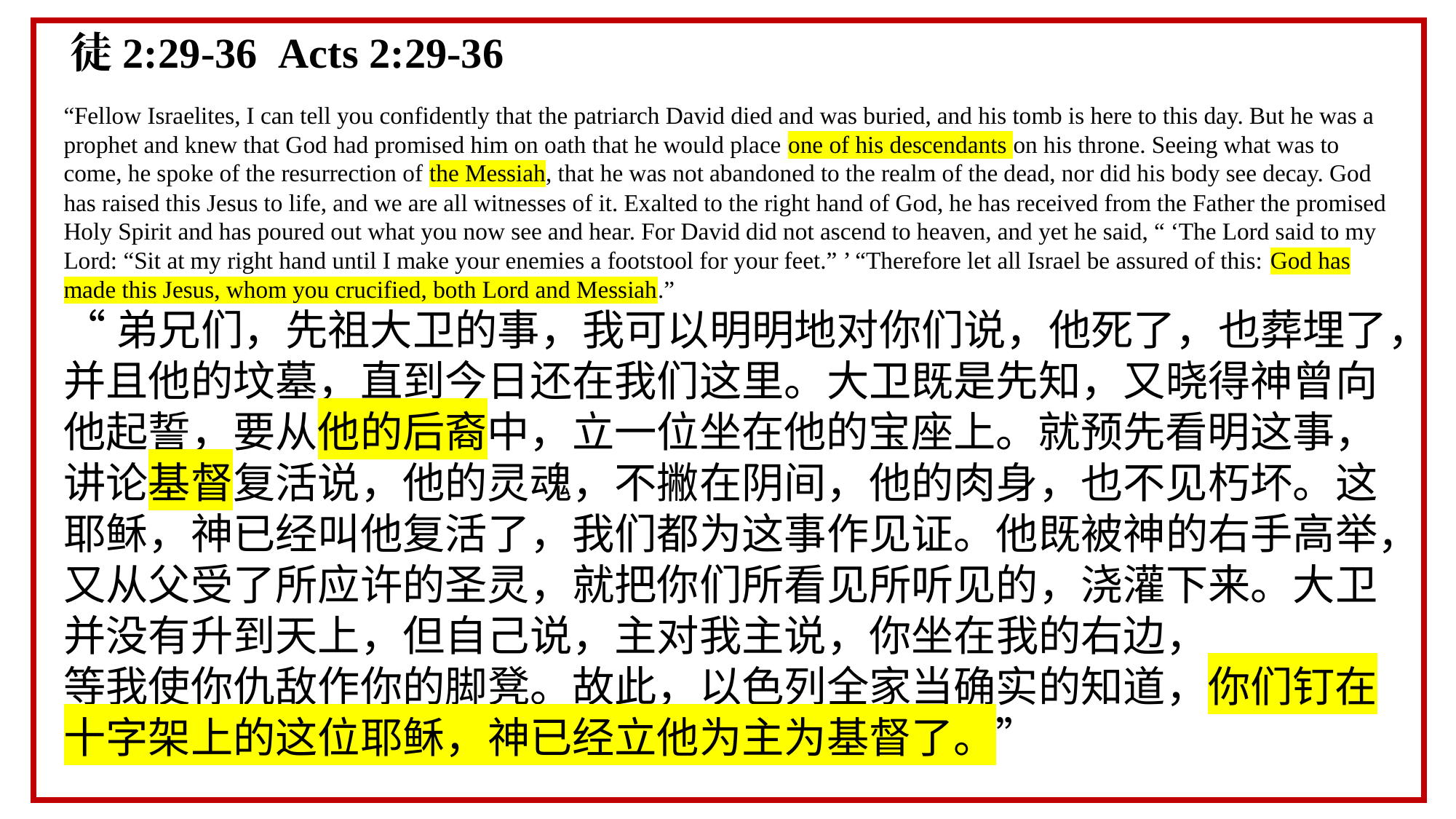

徒2:29-36  Acts 2:29-36
“Fellow Israelites, I can tell you confidently that the patriarch David died and was buried, and his tomb is here to this day. But he was a prophet and knew that God had promised him on oath that he would place one of his descendants on his throne. Seeing what was to come, he spoke of the resurrection of the Messiah, that he was not abandoned to the realm of the dead, nor did his body see decay. God has raised this Jesus to life, and we are all witnesses of it. Exalted to the right hand of God, he has received from the Father the promised Holy Spirit and has poured out what you now see and hear. For David did not ascend to heaven, and yet he said, “ ‘The Lord said to my Lord: “Sit at my right hand until I make your enemies a footstool for your feet.” ’ “Therefore let all Israel be assured of this: God has made this Jesus, whom you crucified, both Lord and Messiah.”
“弟兄们，先祖大卫的事，我可以明明地对你们说，他死了，也葬埋了，并且他的坟墓，直到今日还在我们这里。大卫既是先知，又晓得神曾向他起誓，要从他的后裔中，立一位坐在他的宝座上。就预先看明这事，讲论基督复活说，他的灵魂，不撇在阴间，他的肉身，也不见朽坏。这耶稣，神已经叫他复活了，我们都为这事作见证。他既被神的右手高举，又从父受了所应许的圣灵，就把你们所看见所听见的，浇灌下来。大卫并没有升到天上，但自己说，主对我主说，你坐在我的右边，
等我使你仇敌作你的脚凳。故此，以色列全家当确实的知道，你们钉在十字架上的这位耶稣，神已经立他为主为基督了。”